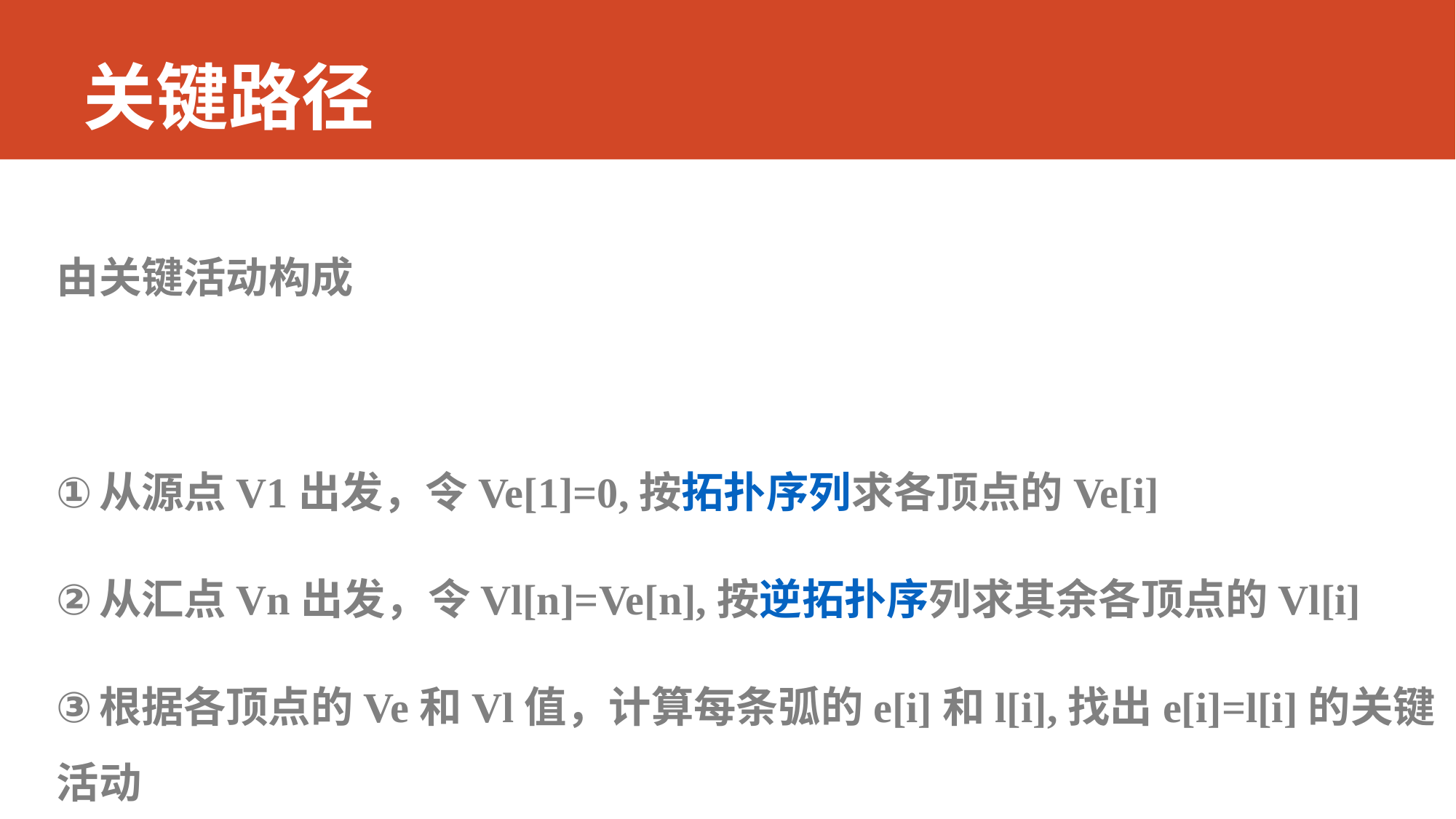

# 关键路径
由关键活动构成

从源点V1出发，令Ve[1]=0,按拓扑序列求各顶点的Ve[i]
从汇点Vn出发，令Vl[n]=Ve[n],按逆拓扑序列求其余各顶点的Vl[i]
根据各顶点的Ve和Vl值，计算每条弧的e[i]和l[i],找出e[i]=l[i]的关键活动